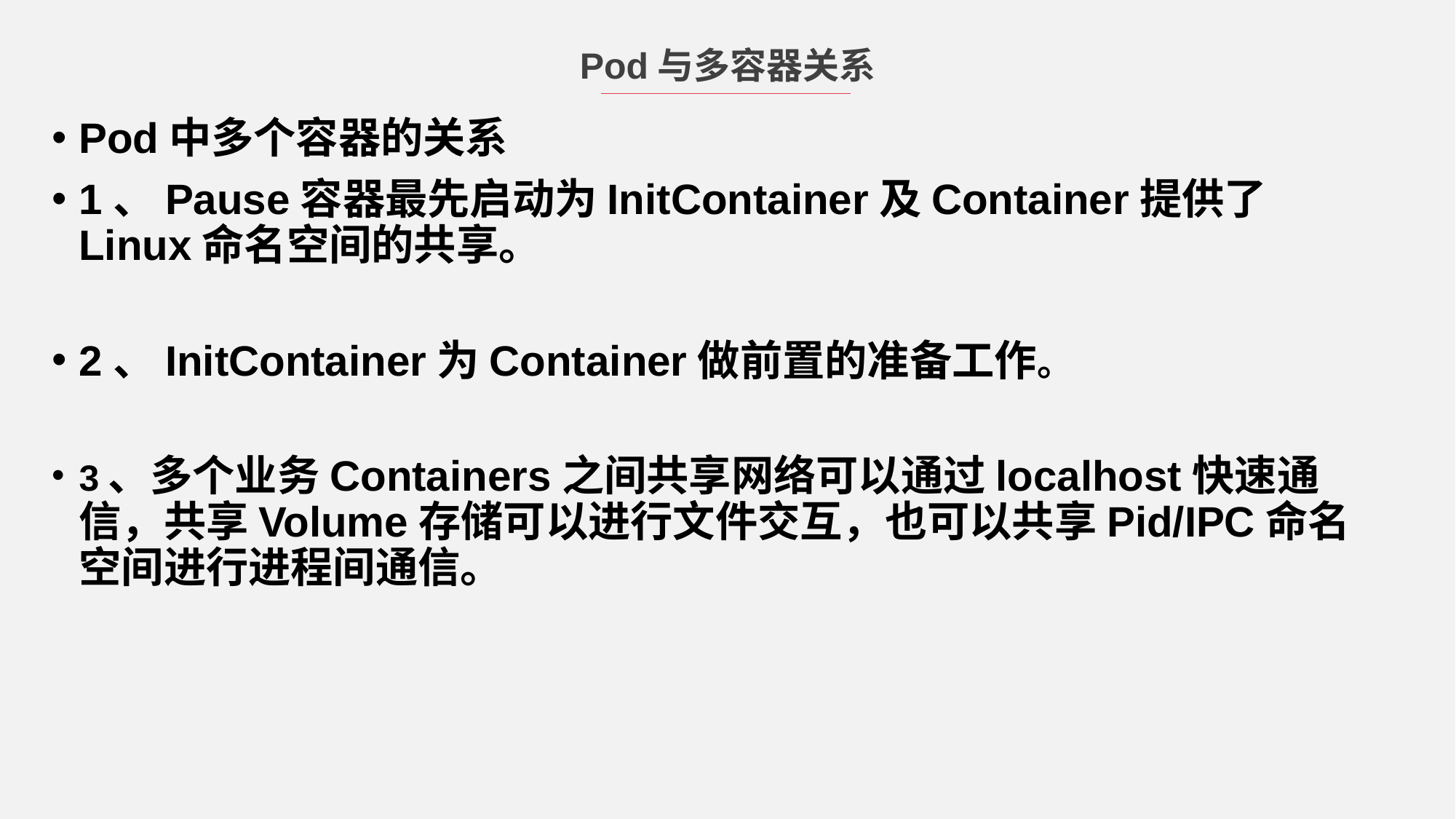

Pod与多容器关系
Pod中多个容器的关系
1、Pause容器最先启动为InitContainer及Container提供了Linux命名空间的共享。

2、InitContainer为Container做前置的准备工作。

3、多个业务Containers之间共享网络可以通过localhost快速通信，共享Volume存储可以进行文件交互，也可以共享Pid/IPC命名空间进行进程间通信。